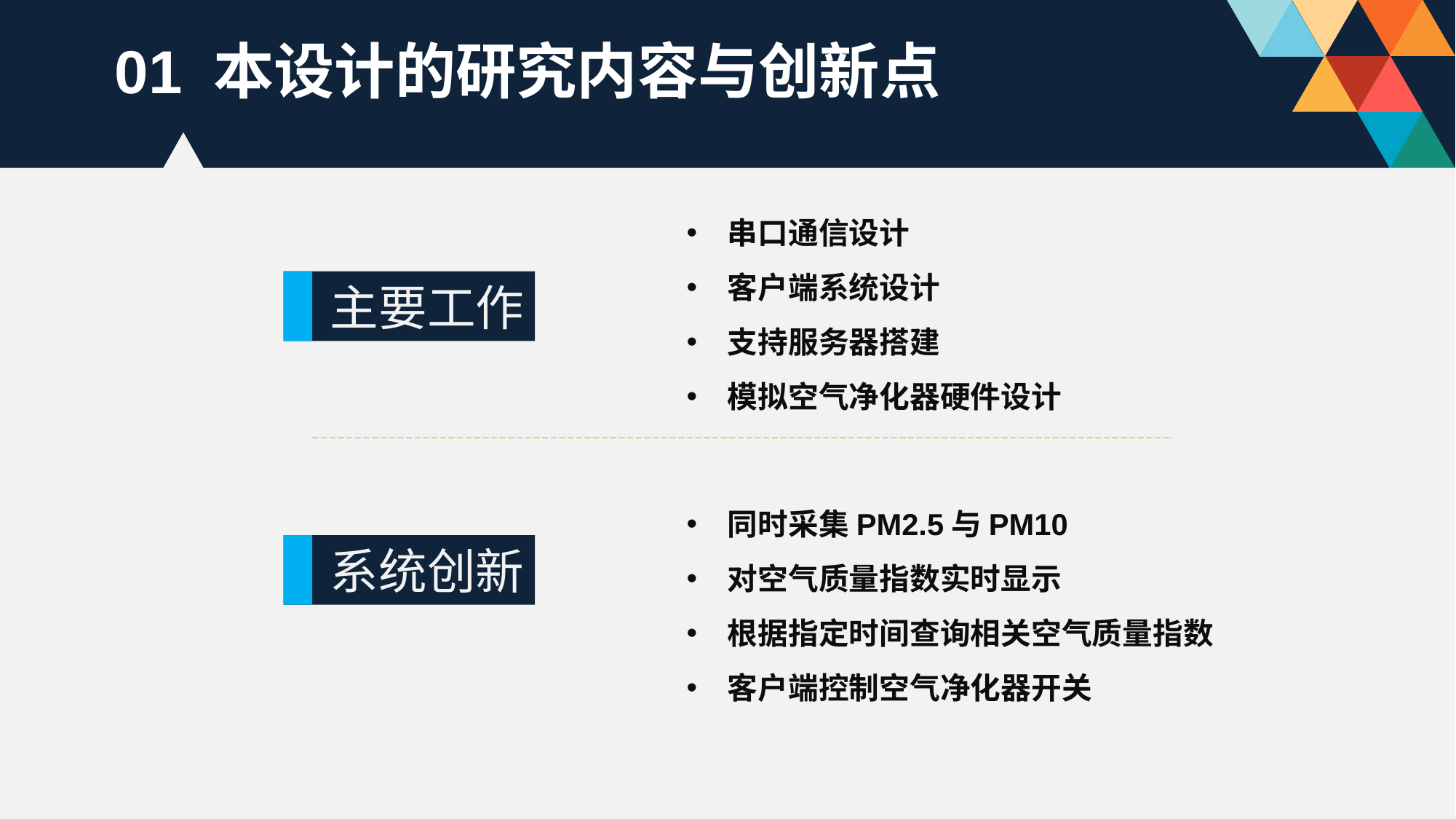

01 本设计的研究内容与创新点
串口通信设计
客户端系统设计
支持服务器搭建
模拟空气净化器硬件设计
主要工作

同时采集PM2.5与PM10
对空气质量指数实时显示
根据指定时间查询相关空气质量指数
客户端控制空气净化器开关
系统创新